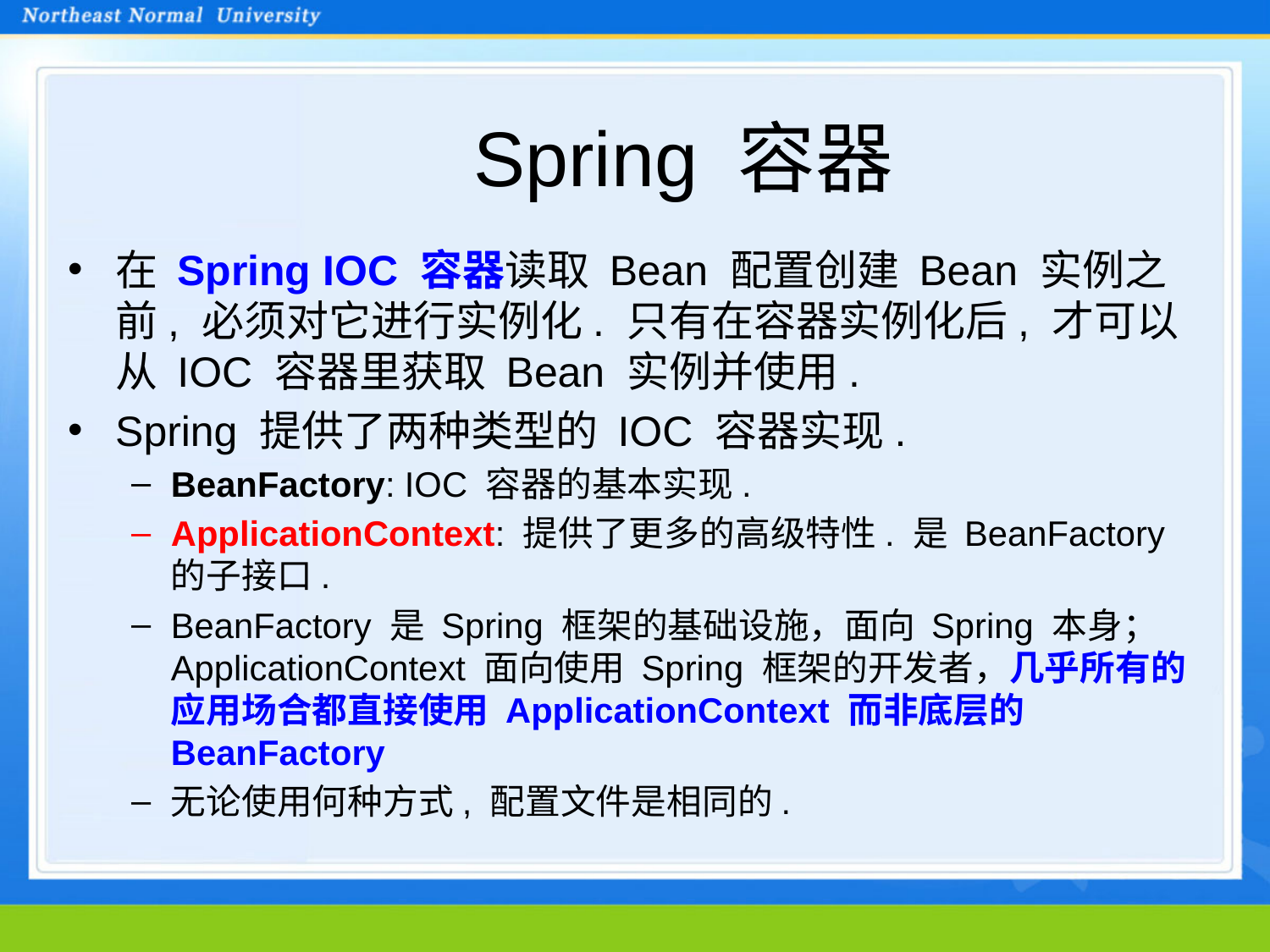

# Spring 容器
在 Spring IOC 容器读取 Bean 配置创建 Bean 实例之前, 必须对它进行实例化. 只有在容器实例化后, 才可以从 IOC 容器里获取 Bean 实例并使用.
Spring 提供了两种类型的 IOC 容器实现.
BeanFactory: IOC 容器的基本实现.
ApplicationContext: 提供了更多的高级特性. 是 BeanFactory 的子接口.
BeanFactory 是 Spring 框架的基础设施，面向 Spring 本身；ApplicationContext 面向使用 Spring 框架的开发者，几乎所有的应用场合都直接使用 ApplicationContext 而非底层的 BeanFactory
无论使用何种方式, 配置文件是相同的.